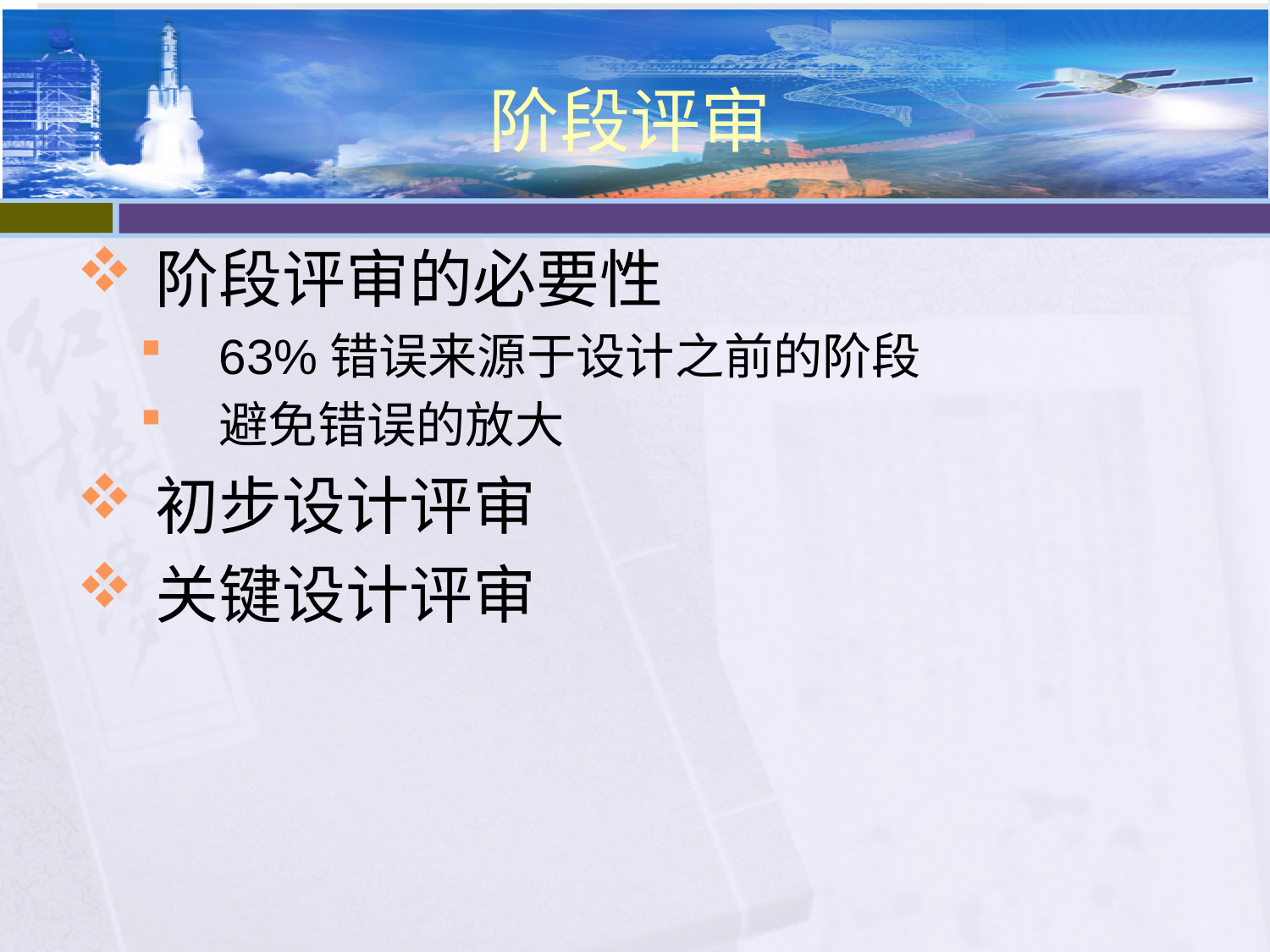

# 阶段评审

阶段评审的必要性
63%错误来源于设计之前的阶段
避免错误的放大
初步设计评审
关键设计评审